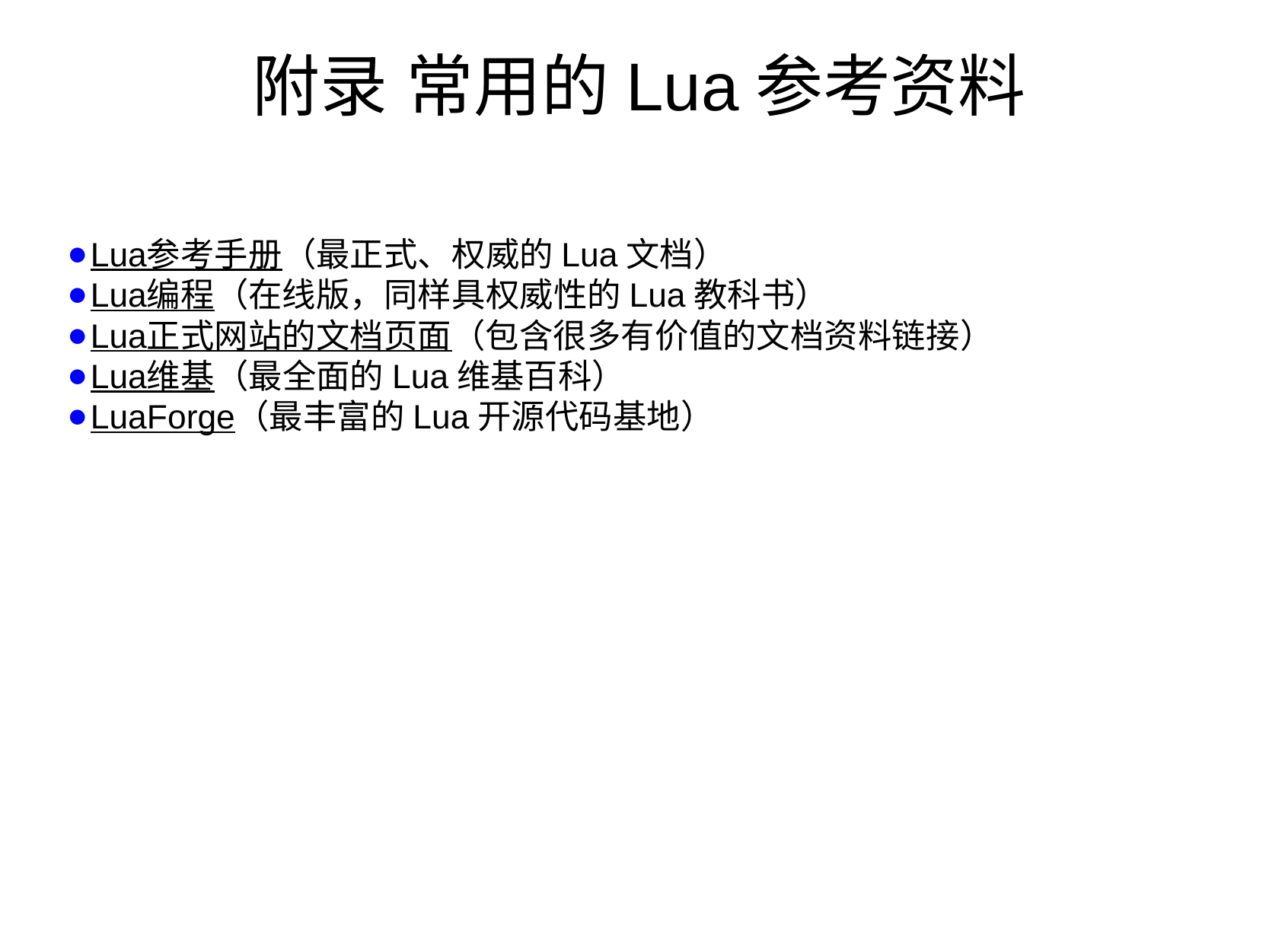

# 附录 常用的Lua参考资料
Lua参考手册（最正式、权威的Lua文档）
Lua编程（在线版，同样具权威性的Lua教科书）
Lua正式网站的文档页面（包含很多有价值的文档资料链接）
Lua维基（最全面的Lua维基百科）
LuaForge（最丰富的Lua开源代码基地）